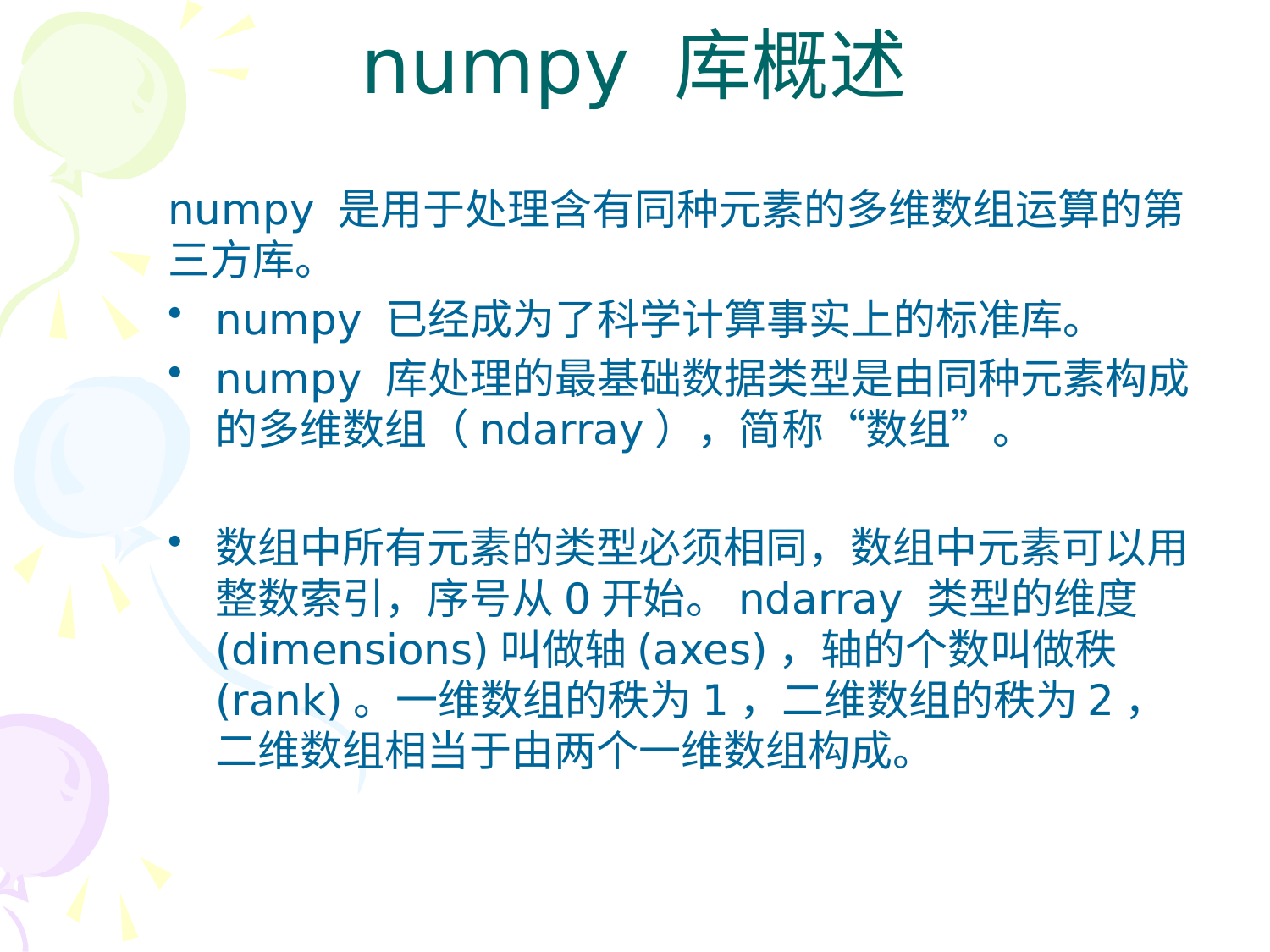

# numpy 库概述
numpy 是用于处理含有同种元素的多维数组运算的第三方库。
numpy 已经成为了科学计算事实上的标准库。
numpy 库处理的最基础数据类型是由同种元素构成的多维数组（ndarray），简称“数组”。

数组中所有元素的类型必须相同，数组中元素可以用整数索引，序号从0开始。ndarray 类型的维度(dimensions)叫做轴(axes)，轴的个数叫做秩(rank)。一维数组的秩为1，二维数组的秩为2，二维数组相当于由两个一维数组构成。